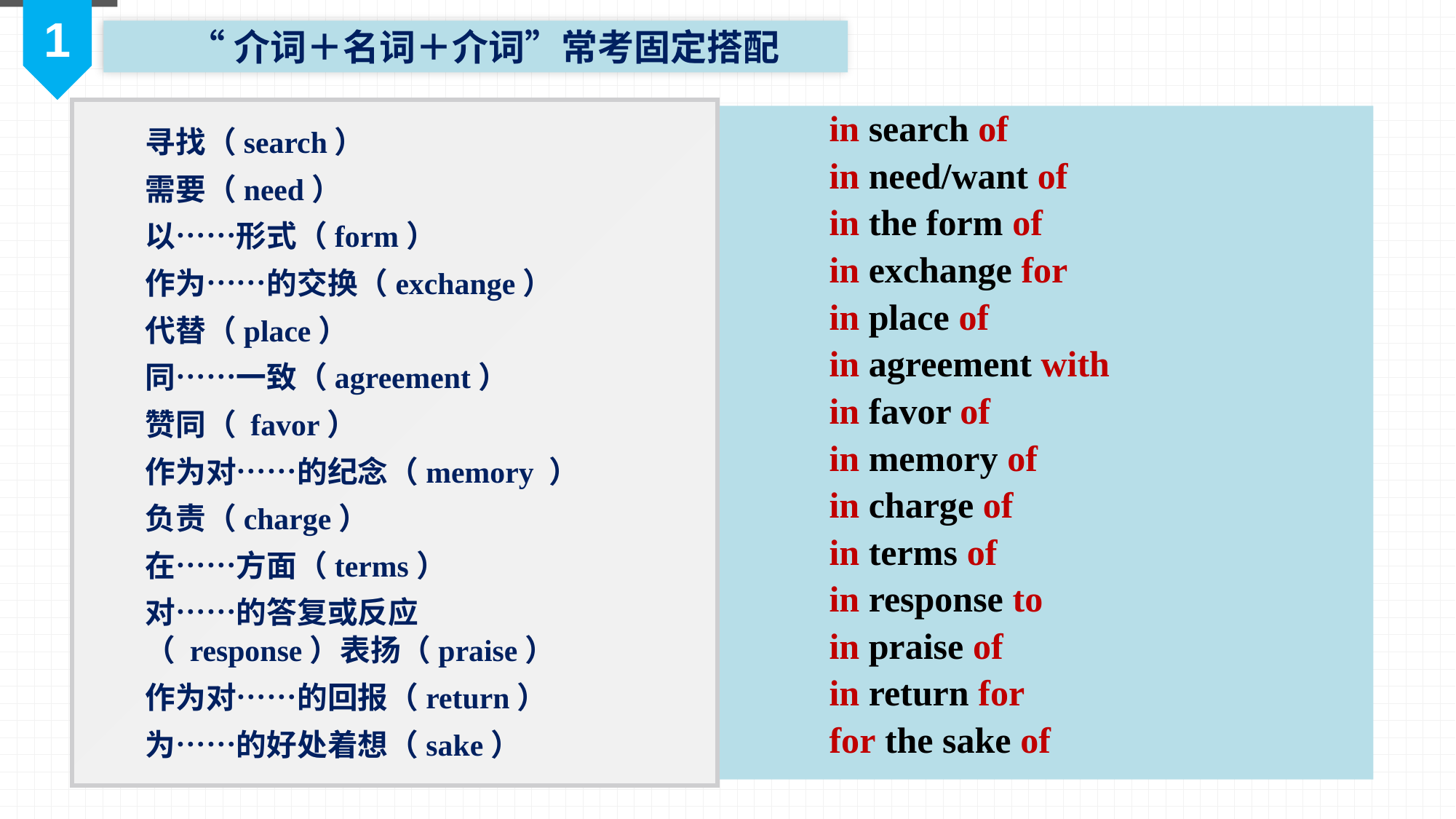

1
  “介词＋名词＋介词”常考固定搭配

in search of
in need/want of
in the form of
in exchange for
in place of
in agreement with
in favor of
in memory of
in charge of
in terms of
in response to
in praise of
in return for
for the sake of
寻找（search）
需要（need）
以……形式（form）
作为……的交换（exchange）
代替（place）
同……一致（agreement）
赞同（ favor）
作为对……的纪念（memory ）
负责（charge）
在……方面（terms）
对……的答复或反应（ response）表扬（praise）
作为对……的回报（return）
为……的好处着想（sake）